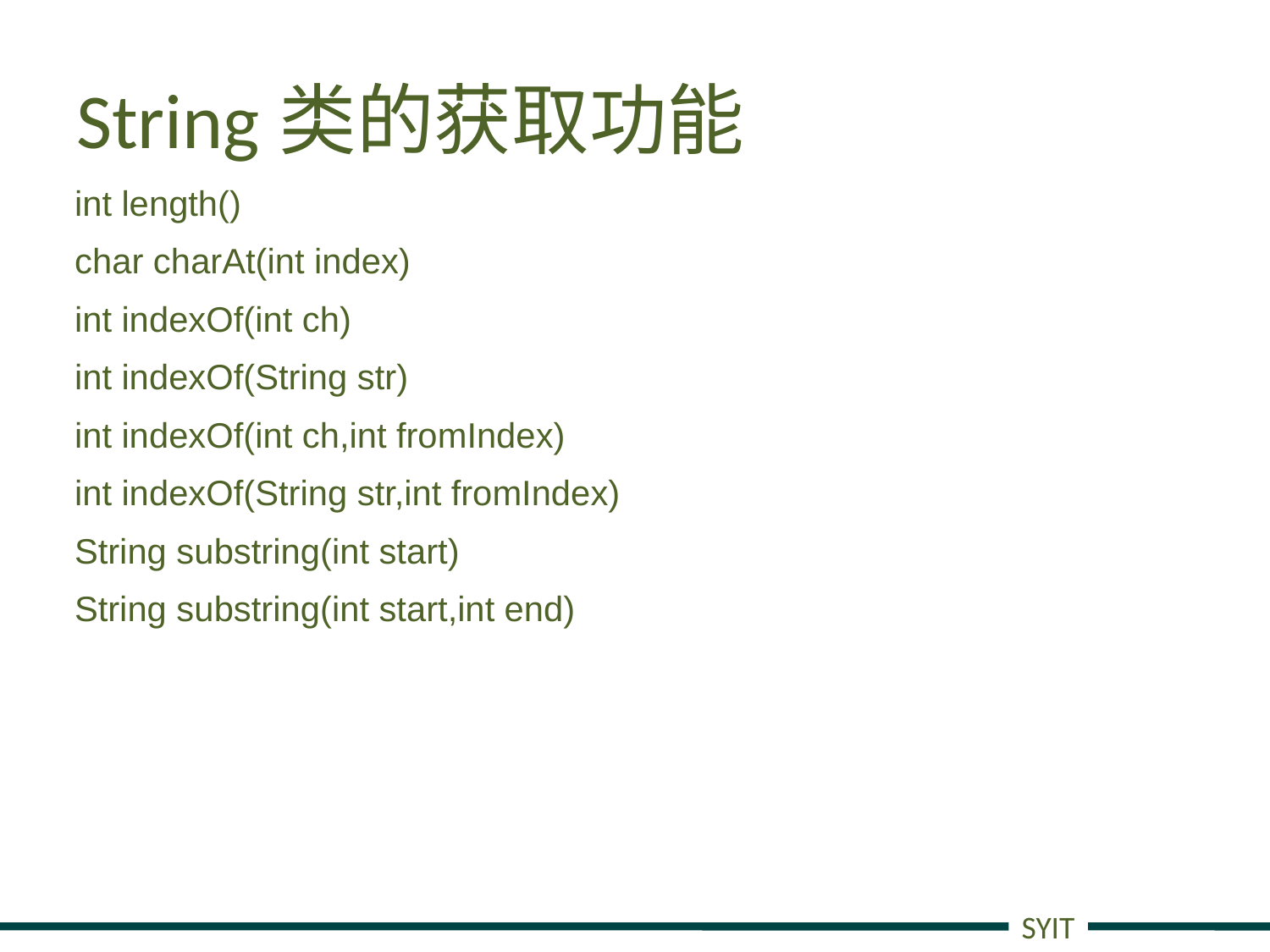

# String类的获取功能
int length()
char charAt(int index)
int indexOf(int ch)
int indexOf(String str)
int indexOf(int ch,int fromIndex)
int indexOf(String str,int fromIndex)
String substring(int start)
String substring(int start,int end)

SYIT